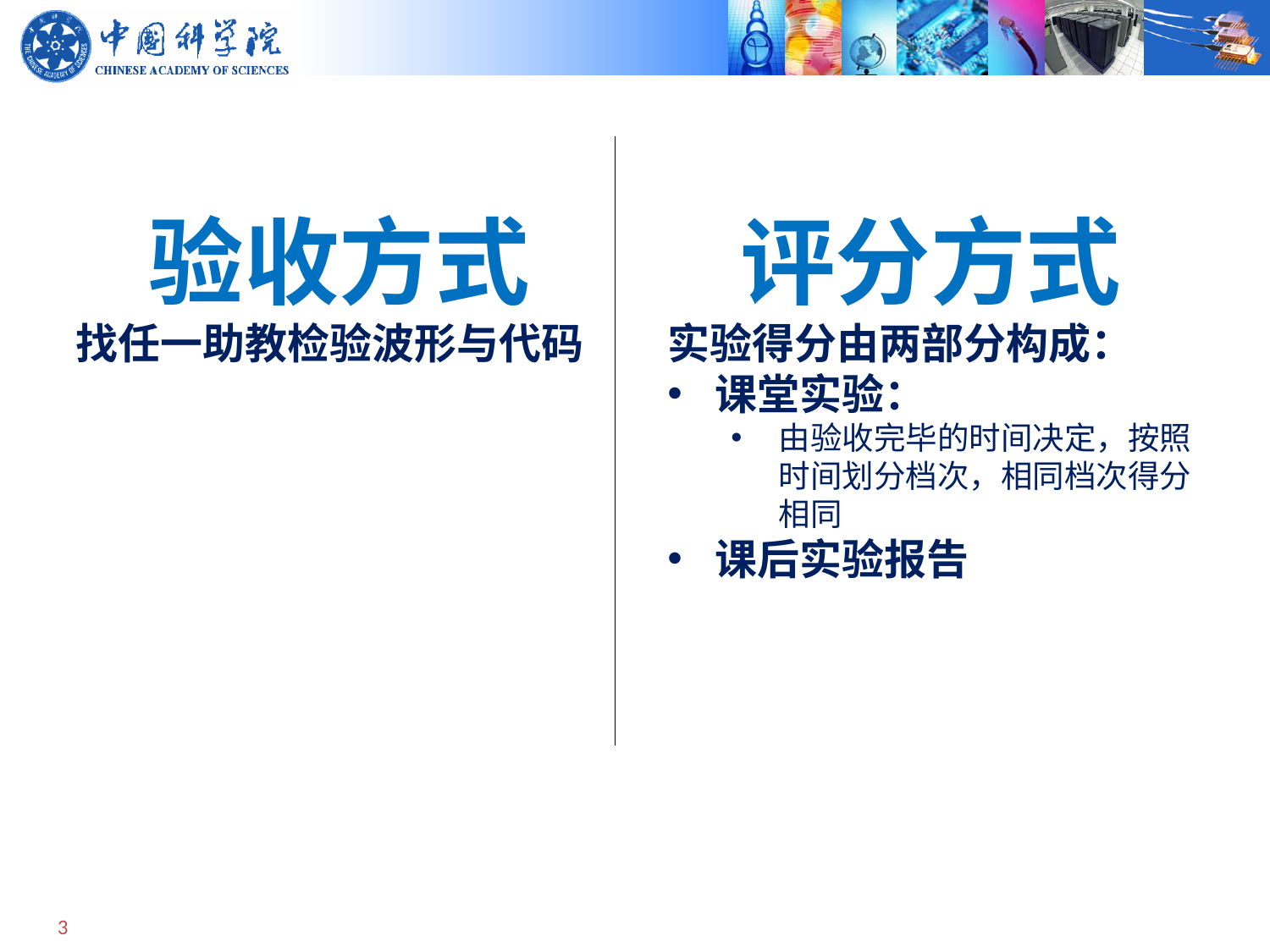

验收方式
找任一助教检验波形与代码
评分方式
实验得分由两部分构成：
课堂实验：
由验收完毕的时间决定，按照时间划分档次，相同档次得分相同
课后实验报告